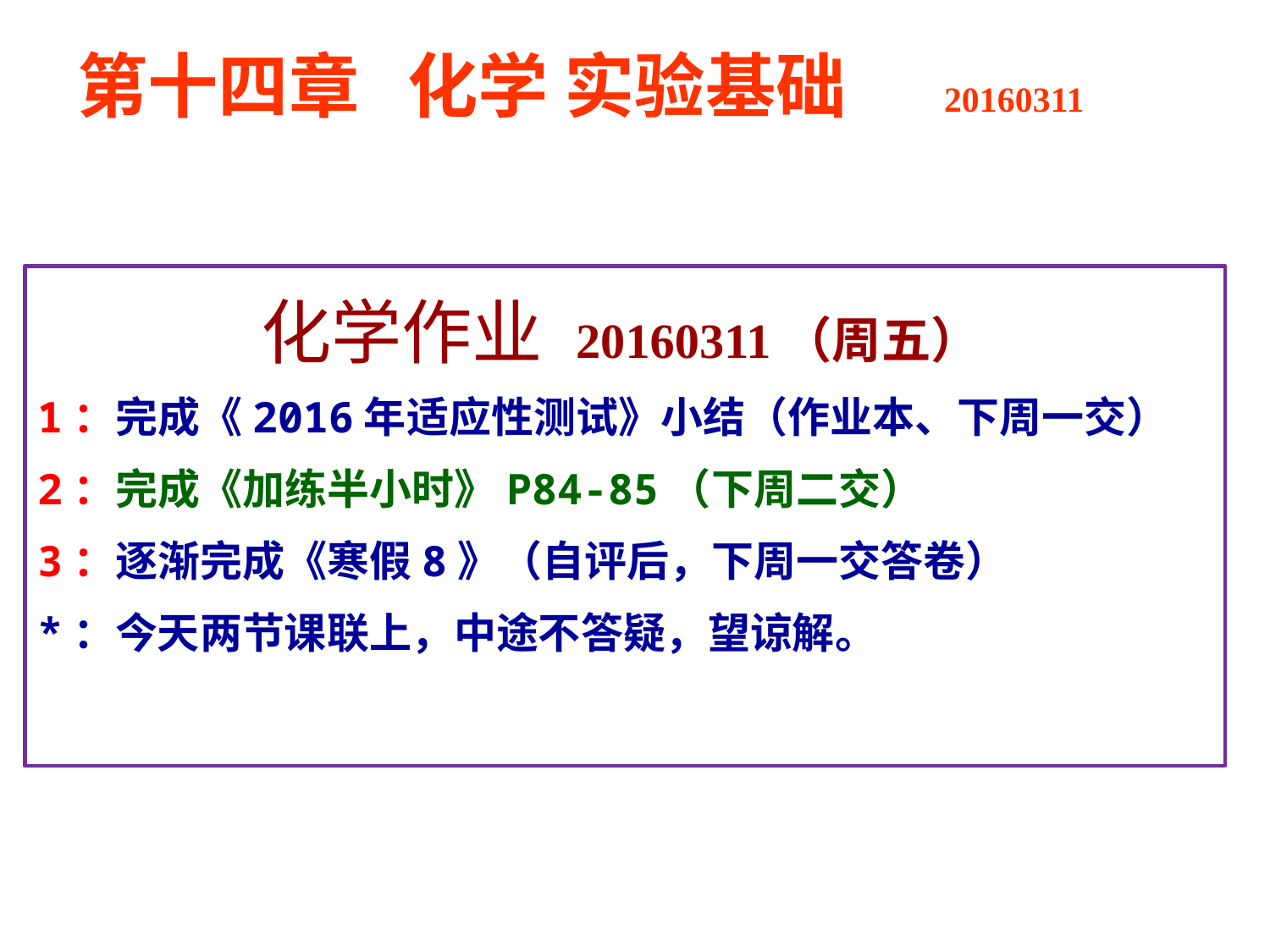

第十四章   化学 实验基础     20160311
        化学作业 20160311（周五）
1：完成《2016年适应性测试》小结（作业本、下周一交）
2：完成《加练半小时》P84-85（下周二交）
3：逐渐完成《寒假8》（自评后，下周一交答卷）
*：今天两节课联上，中途不答疑，望谅解。